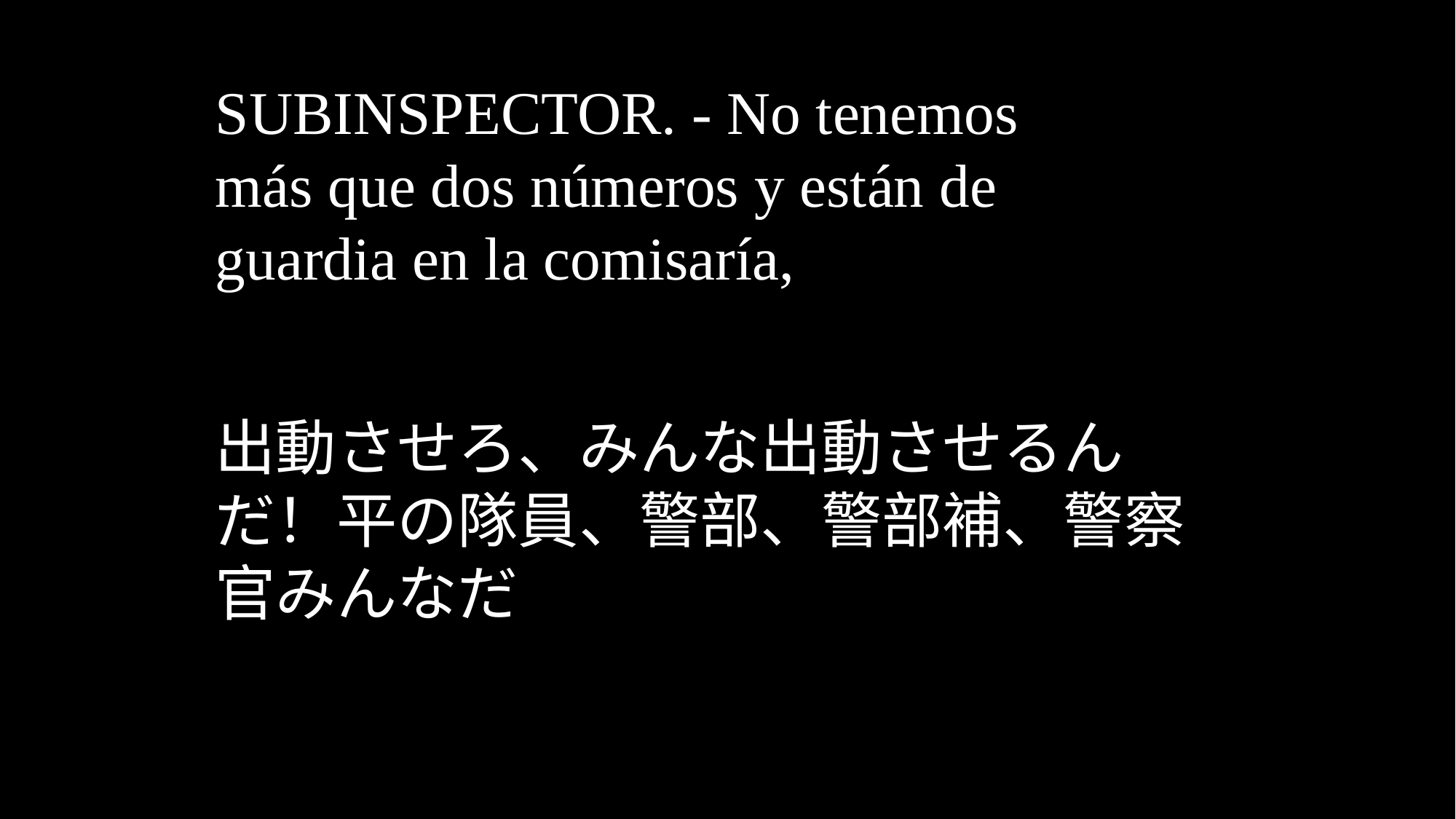

SUBINSPECTOR. - No tenemos más que dos números y están de guardia en la comisaría,

出動させろ、みんな出動させるんだ！平の隊員、警部、警部補、警察官みんなだ